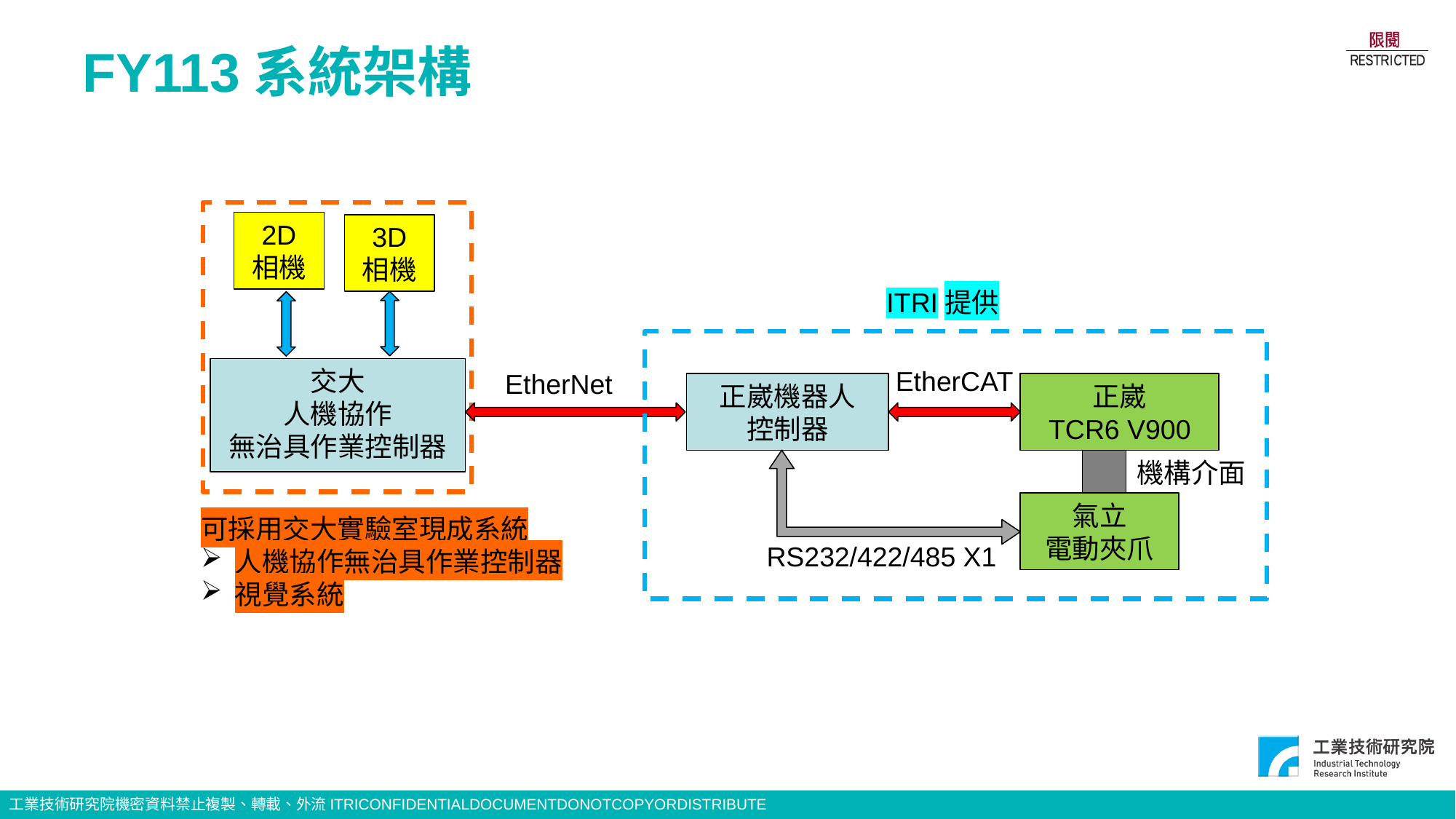

# FY113系統架構

2D
相機
3D
相機
ITRI提供

交大
人機協作
無治具作業控制器
EtherCAT
EtherNet

正崴機器人
控制器
正崴
TCR6 V900

機構介面
氣立
電動夾爪
可採用交大實驗室現成系統
人機協作無治具作業控制器
視覺系統
RS232/422/485 X1